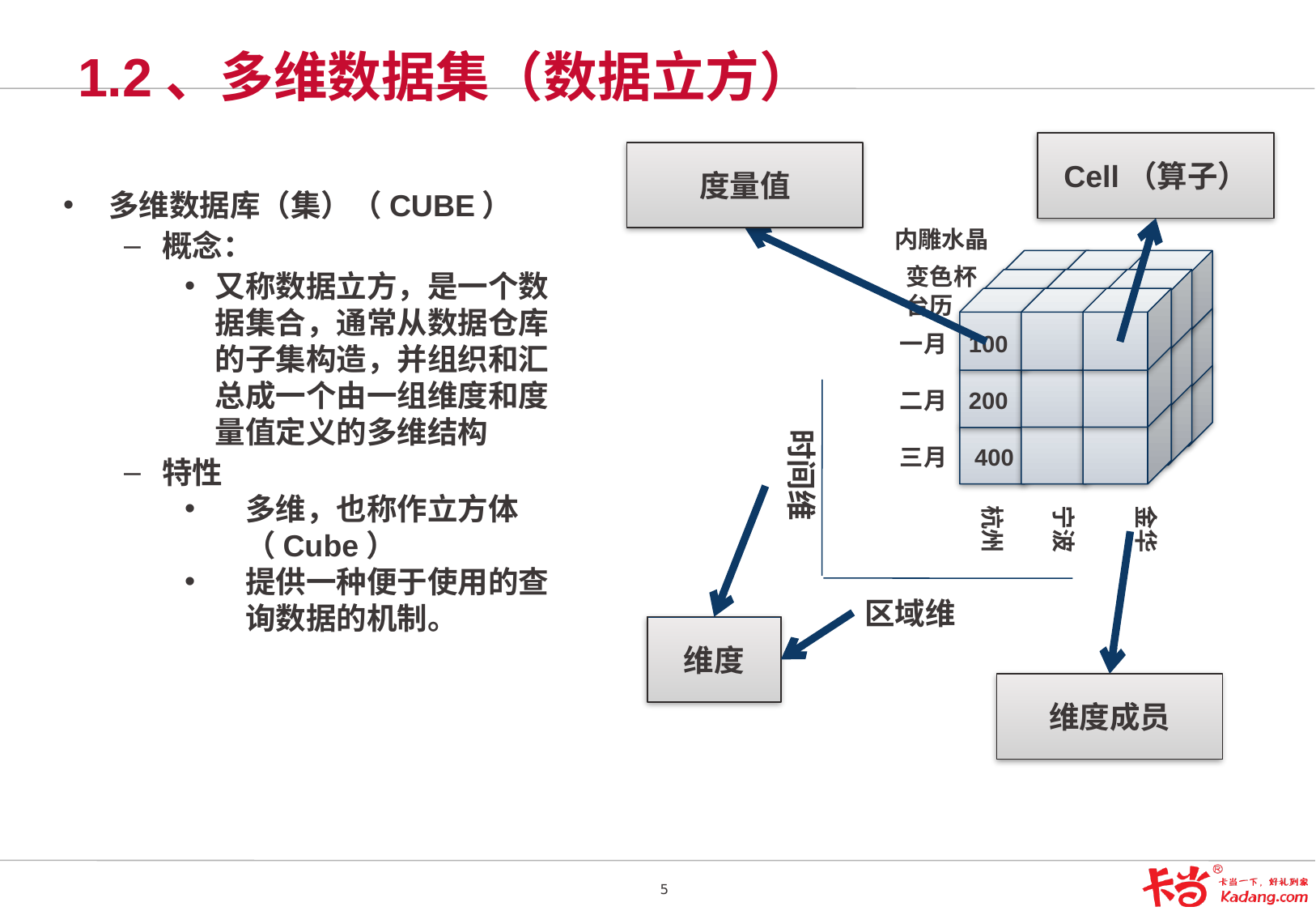

# 1.2、多维数据集（数据立方）
Cell（算子）
度量值

多维数据库（集）（CUBE）
概念：
又称数据立方，是一个数据集合，通常从数据仓库的子集构造，并组织和汇总成一个由一组维度和度量值定义的多维结构
特性
多维，也称作立方体（Cube）
提供一种便于使用的查询数据的机制。

内雕水晶

变色杯

台历

一月
100

二月
200

时间维
三月
400
杭州
宁波
金华

区域维
维度
维度成员